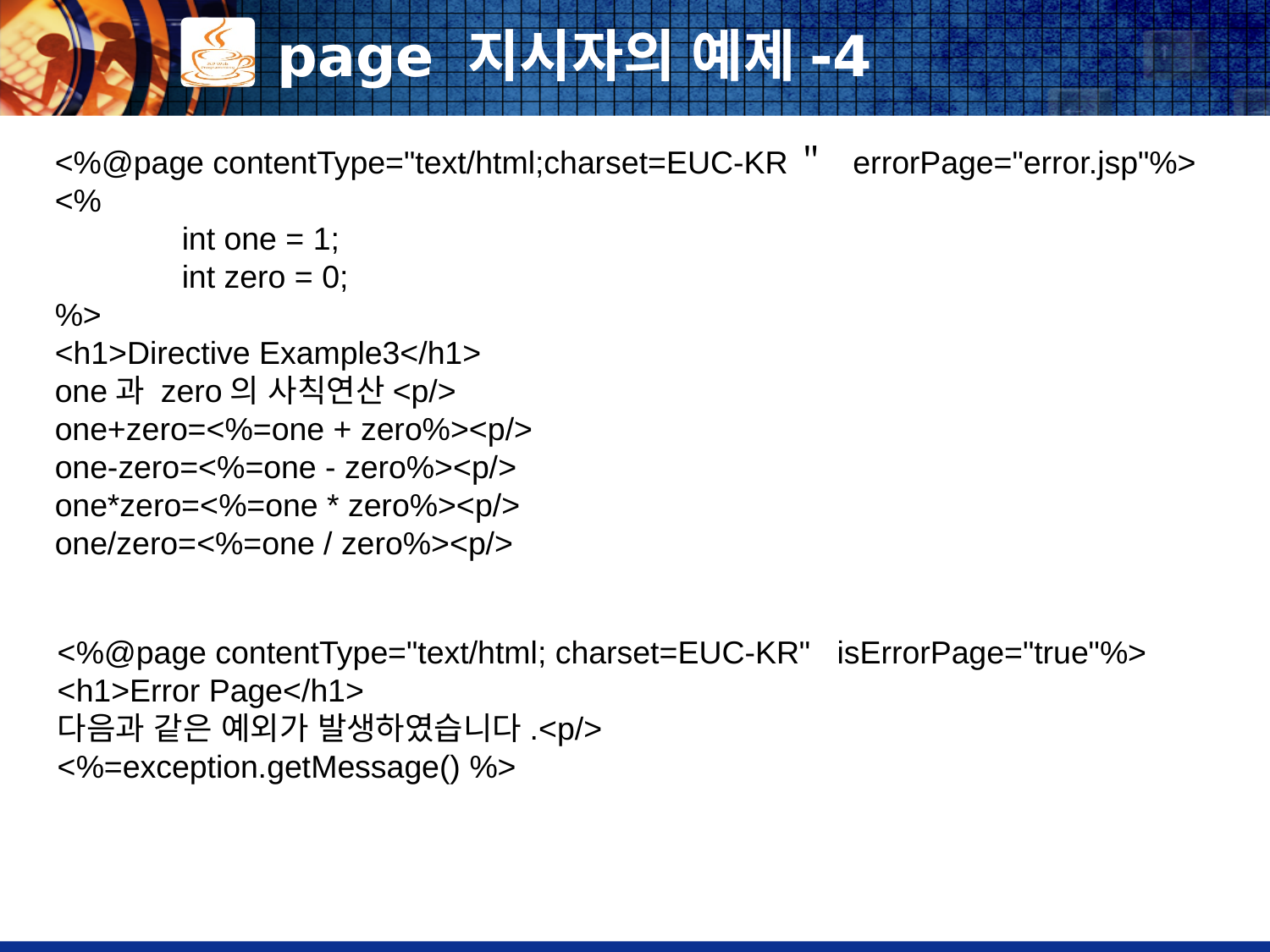

# page 지시자의 예제-4
<%@page contentType="text/html;charset=EUC-KR＂  errorPage="error.jsp"%>
<%
	int one = 1;
	int zero = 0;
%>
<h1>Directive Example3</h1>
one과 zero의 사칙연산<p/>
one+zero=<%=one + zero%><p/>
one-zero=<%=one - zero%><p/>
one*zero=<%=one * zero%><p/>
one/zero=<%=one / zero%><p/>
<%@page contentType="text/html; charset=EUC-KR"	  isErrorPage="true"%>
<h1>Error Page</h1>
다음과 같은 예외가 발생하였습니다.<p/>
<%=exception.getMessage() %>